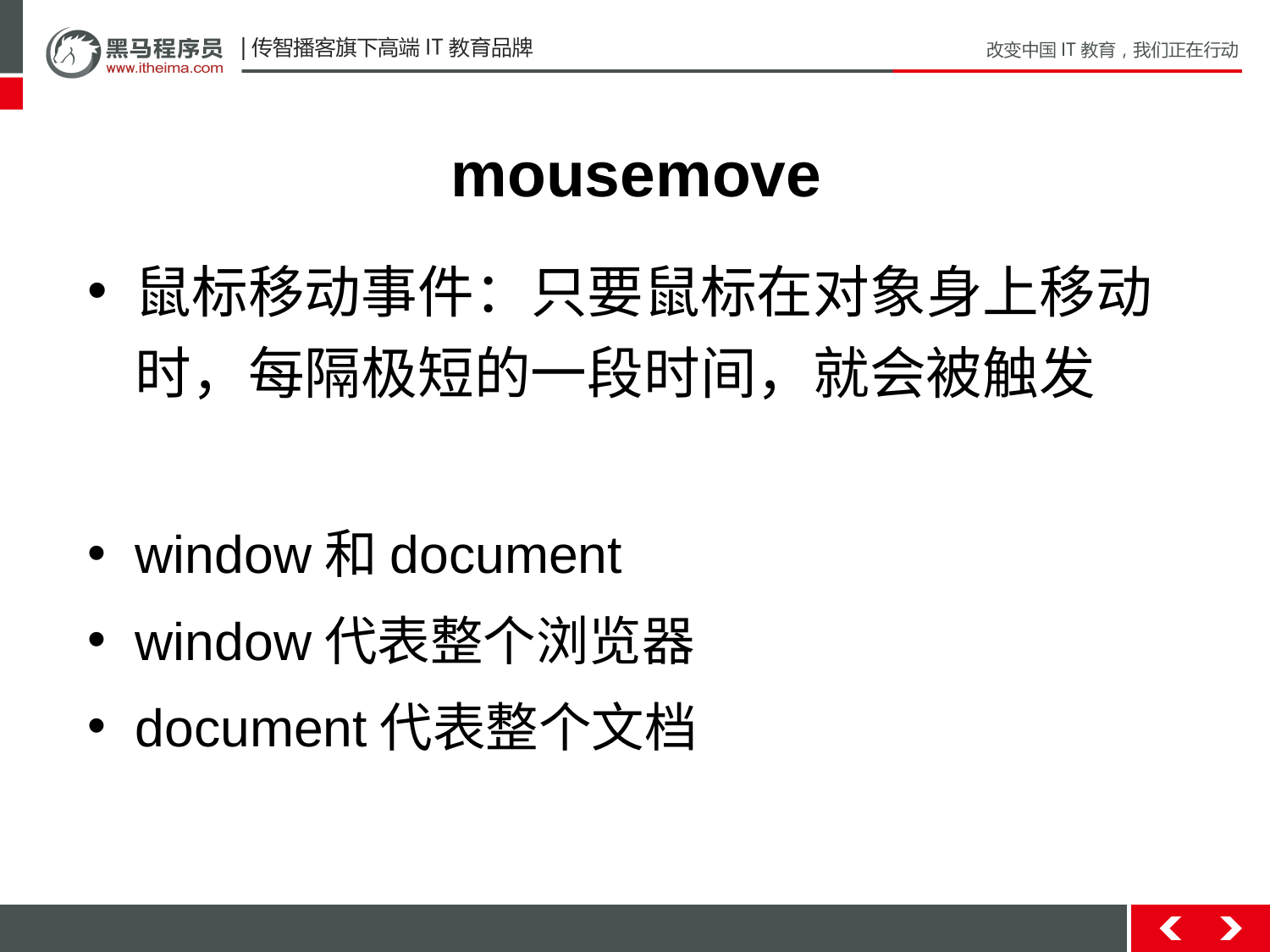

# mousemove
鼠标移动事件：只要鼠标在对象身上移动时，每隔极短的一段时间，就会被触发

window和document
window代表整个浏览器
document代表整个文档